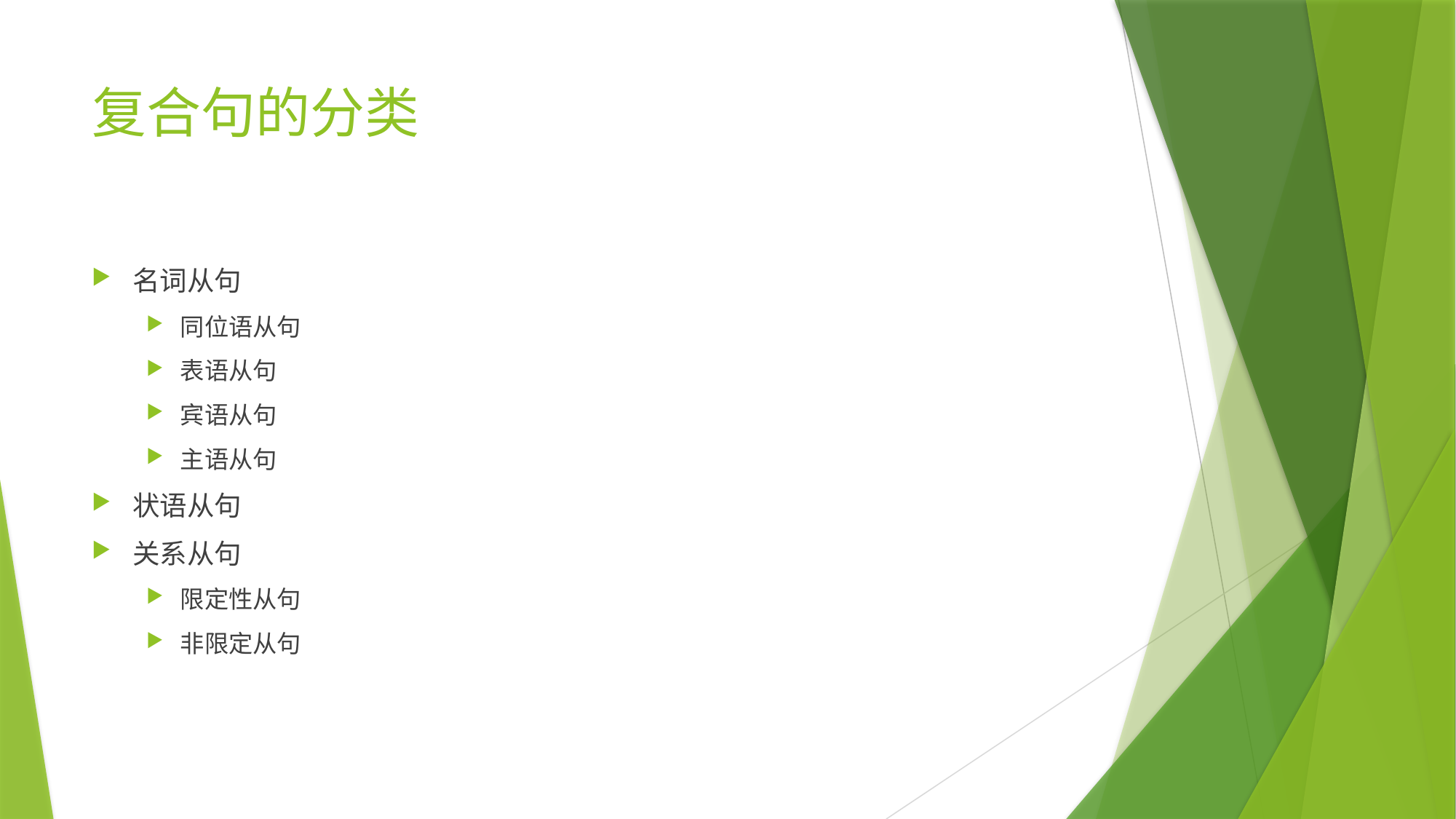

# 复合句的分类
名词从句
同位语从句
表语从句
宾语从句
主语从句
状语从句
关系从句
限定性从句
非限定从句